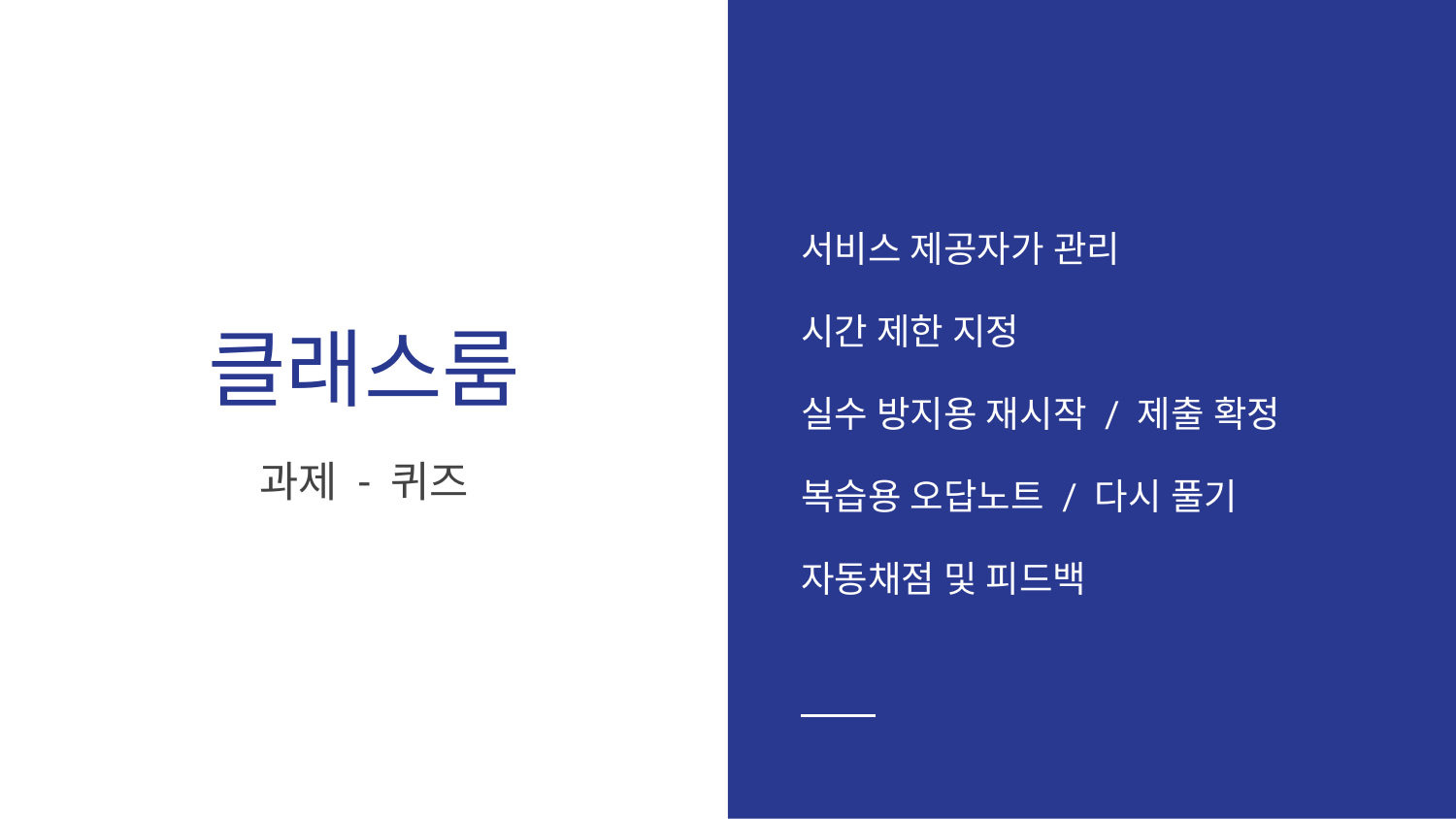

서비스 제공자가 관리
시간 제한 지정
실수 방지용 재시작 / 제출 확정
복습용 오답노트 / 다시 풀기
자동채점 및 피드백
# 클래스룸
과제 - 퀴즈